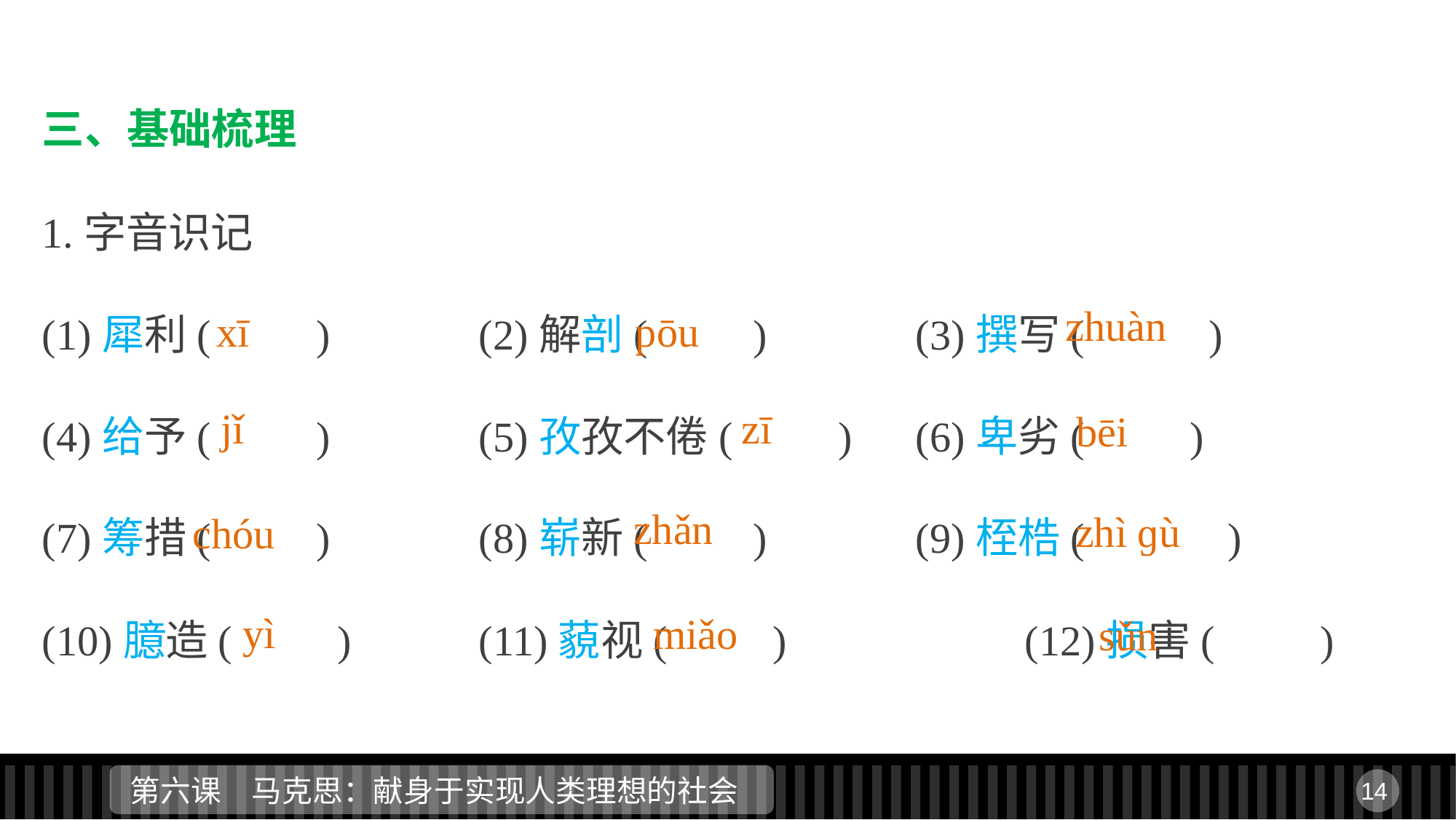

三、基础梳理
1.字音识记
(1)犀利(　　)		(2)解剖(　　)		(3)撰写(　　  )
(4)给予(　　)		(5)孜孜不倦(　　)  	(6)卑劣(　　)
(7)筹措(　　)  		(8)崭新(　　)		(9)桎梏(　　    )
(10)臆造(　　)		(11)藐视(　　)  		(12)损害(　　)
zhuàn
xī
pōu
jǐ
zī
bēi
zhǎn
zhì ɡù
chóu
yì
miǎo
sǔn